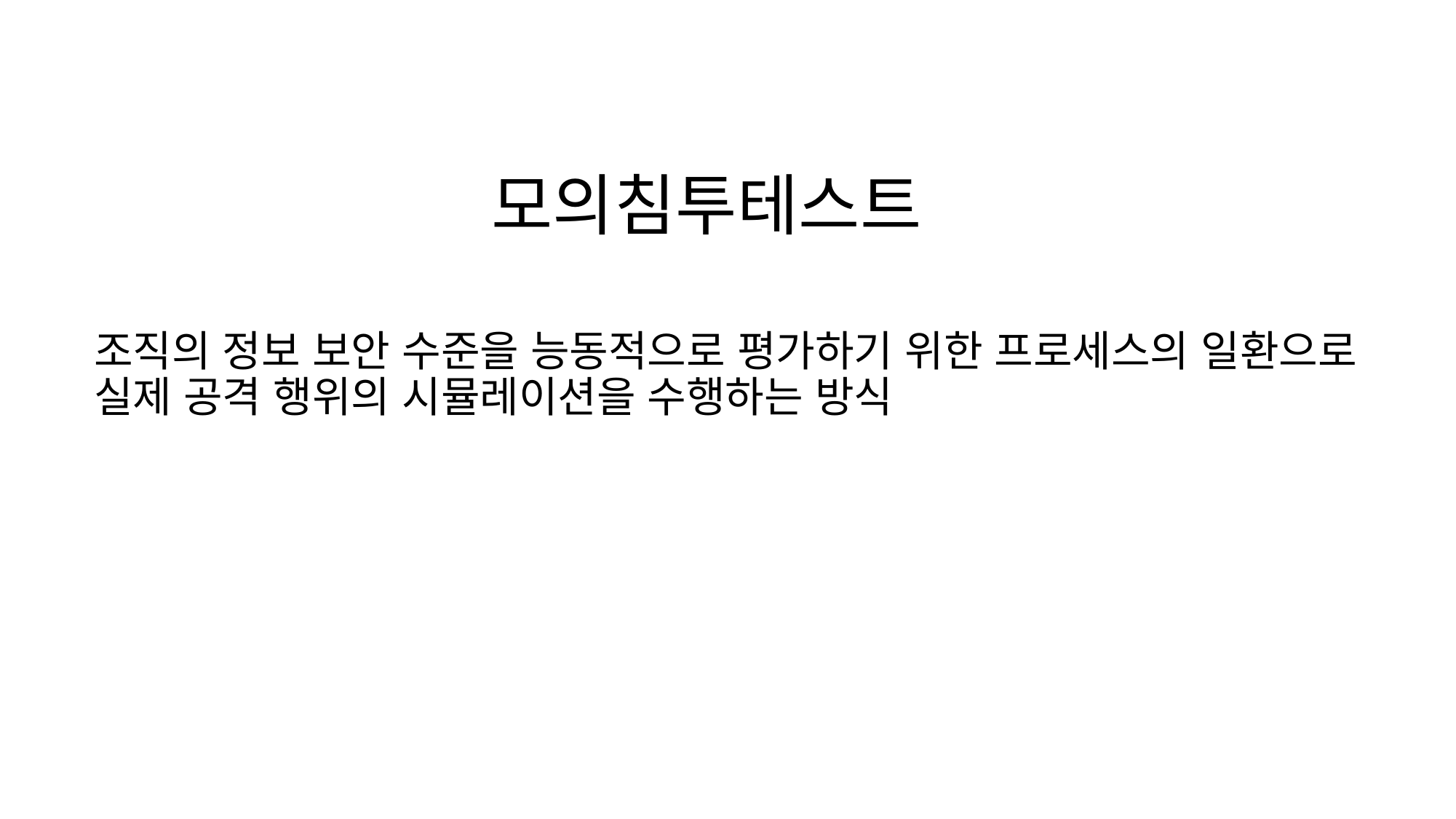

모의침투테스트
조직의 정보 보안 수준을 능동적으로 평가하기 위한 프로세스의 일환으로 실제 공격 행위의 시뮬레이션을 수행하는 방식